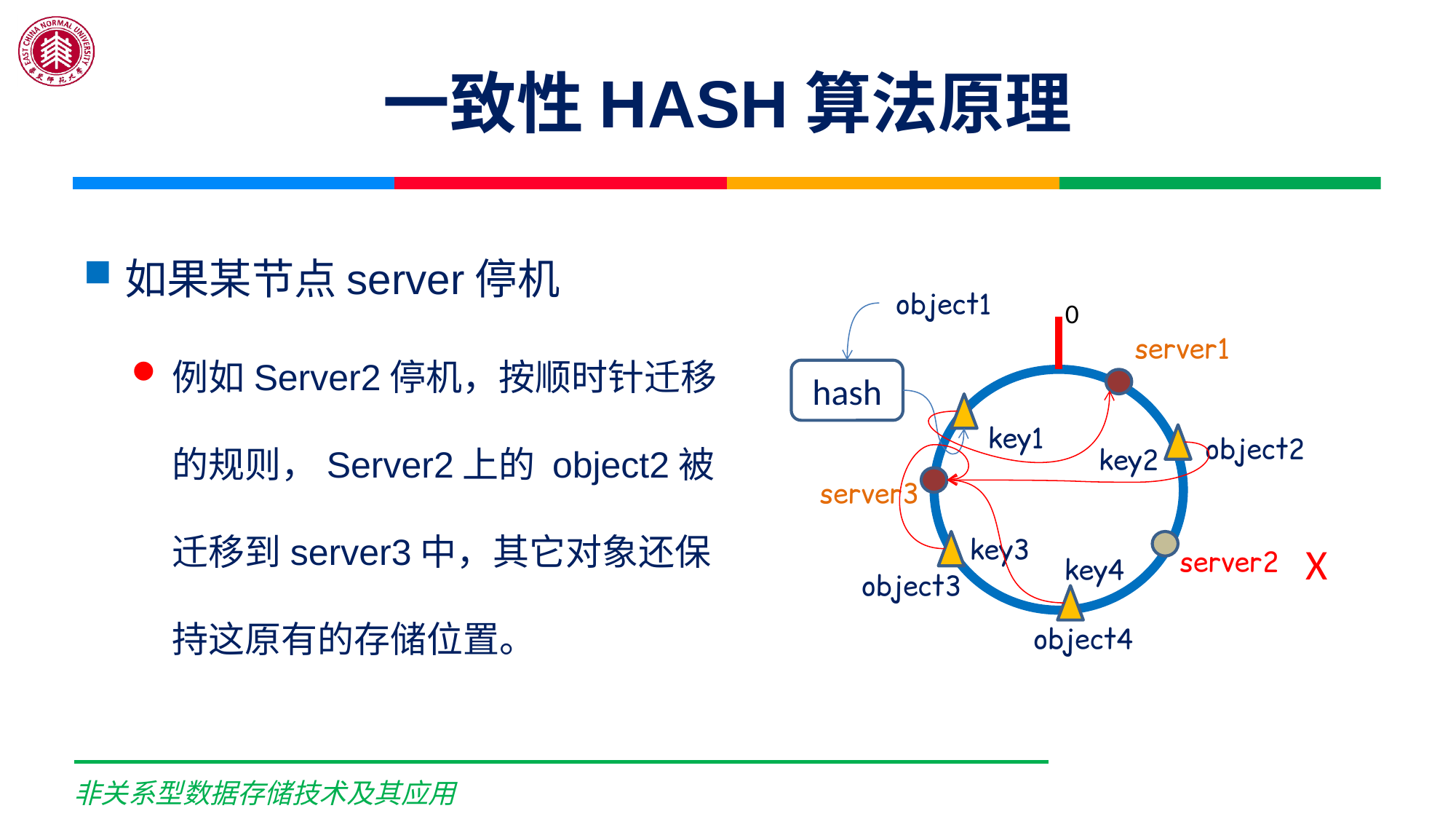

# 一致性HASH算法原理
如果某节点server停机
例如Server2停机，按顺时针迁移的规则，Server2上的 object2被迁移到server3中，其它对象还保持这原有的存储位置。
object1
0
server1
hash

key1

object2
key2

server3
key3

X
server2
key4
object3

object4